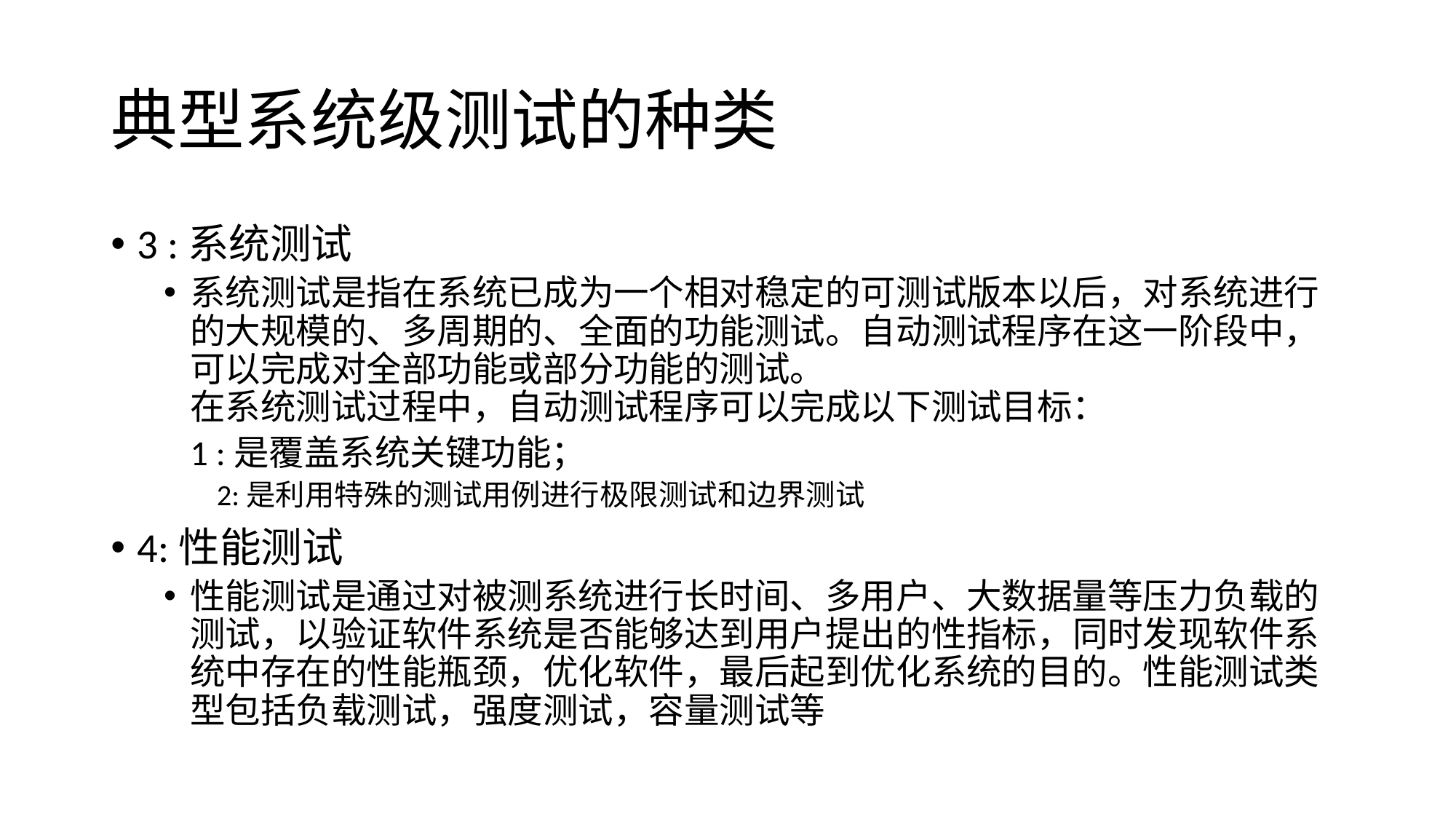

# 典型系统级测试的种类
3 :系统测试
系统测试是指在系统已成为一个相对稳定的可测试版本以后，对系统进行的大规模的、多周期的、全面的功能测试。自动测试程序在这一阶段中，可以完成对全部功能或部分功能的测试。
在系统测试过程中，自动测试程序可以完成以下测试目标：
		1 :是覆盖系统关键功能；
2:是利用特殊的测试用例进行极限测试和边界测试
4:性能测试
性能测试是通过对被测系统进行长时间、多用户、大数据量等压力负载的测试，以验证软件系统是否能够达到用户提出的性指标，同时发现软件系统中存在的性能瓶颈，优化软件，最后起到优化系统的目的。性能测试类型包括负载测试，强度测试，容量测试等